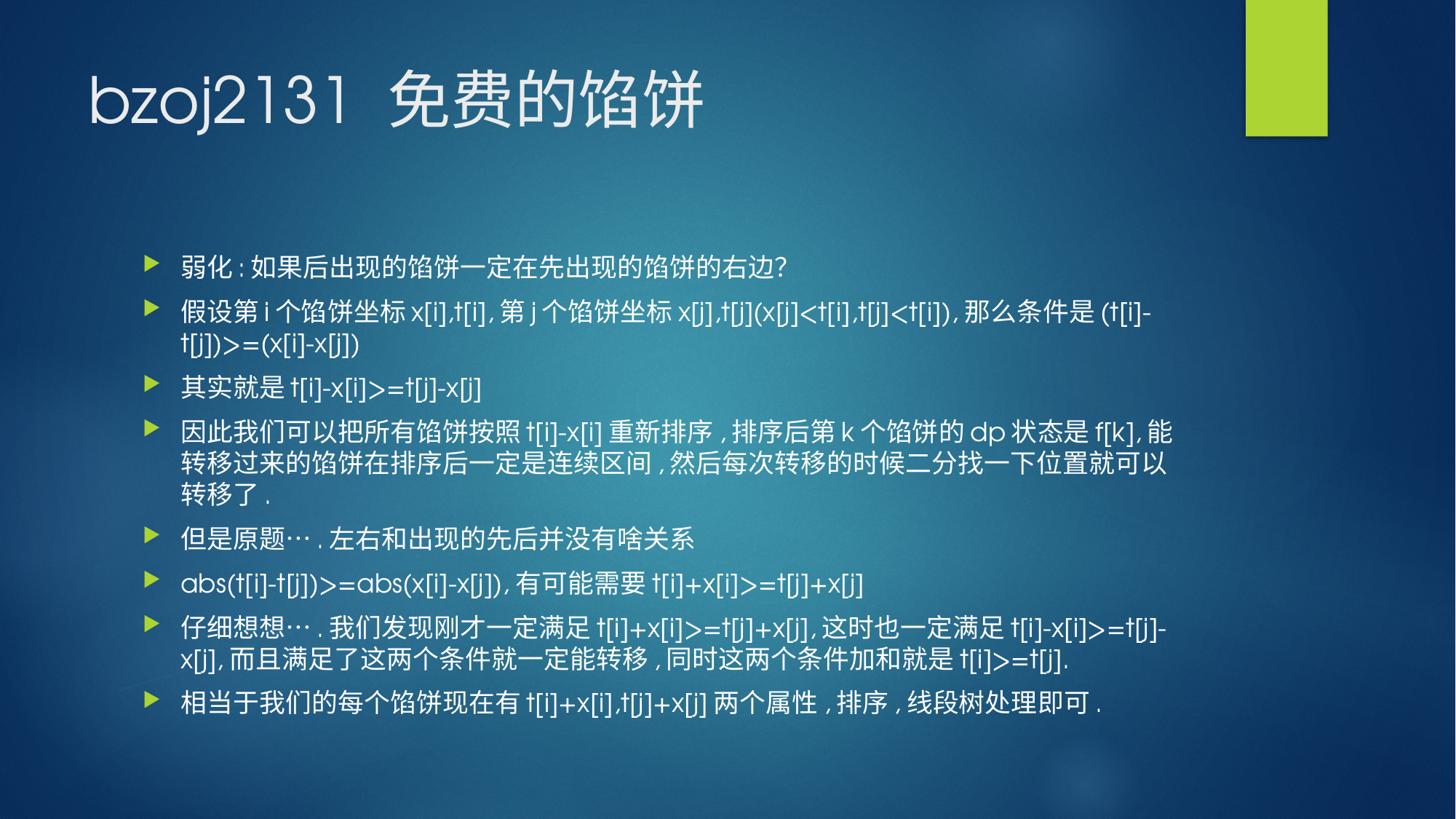

# bzoj2131 免费的馅饼
弱化:如果后出现的馅饼一定在先出现的馅饼的右边？
假设第i个馅饼坐标x[i],t[i],第j个馅饼坐标x[j],t[j](x[j]<t[i],t[j]<t[i]),那么条件是(t[i]-t[j])>=(x[i]-x[j])
其实就是t[i]-x[i]>=t[j]-x[j]
因此我们可以把所有馅饼按照t[i]-x[i]重新排序,排序后第k个馅饼的dp状态是f[k],能转移过来的馅饼在排序后一定是连续区间,然后每次转移的时候二分找一下位置就可以转移了.
但是原题….左右和出现的先后并没有啥关系
abs(t[i]-t[j])>=abs(x[i]-x[j]),有可能需要t[i]+x[i]>=t[j]+x[j]
仔细想想….我们发现刚才一定满足t[i]+x[i]>=t[j]+x[j],这时也一定满足t[i]-x[i]>=t[j]-x[j],而且满足了这两个条件就一定能转移,同时这两个条件加和就是t[i]>=t[j].
相当于我们的每个馅饼现在有t[i]+x[i],t[j]+x[j]两个属性,排序,线段树处理即可.